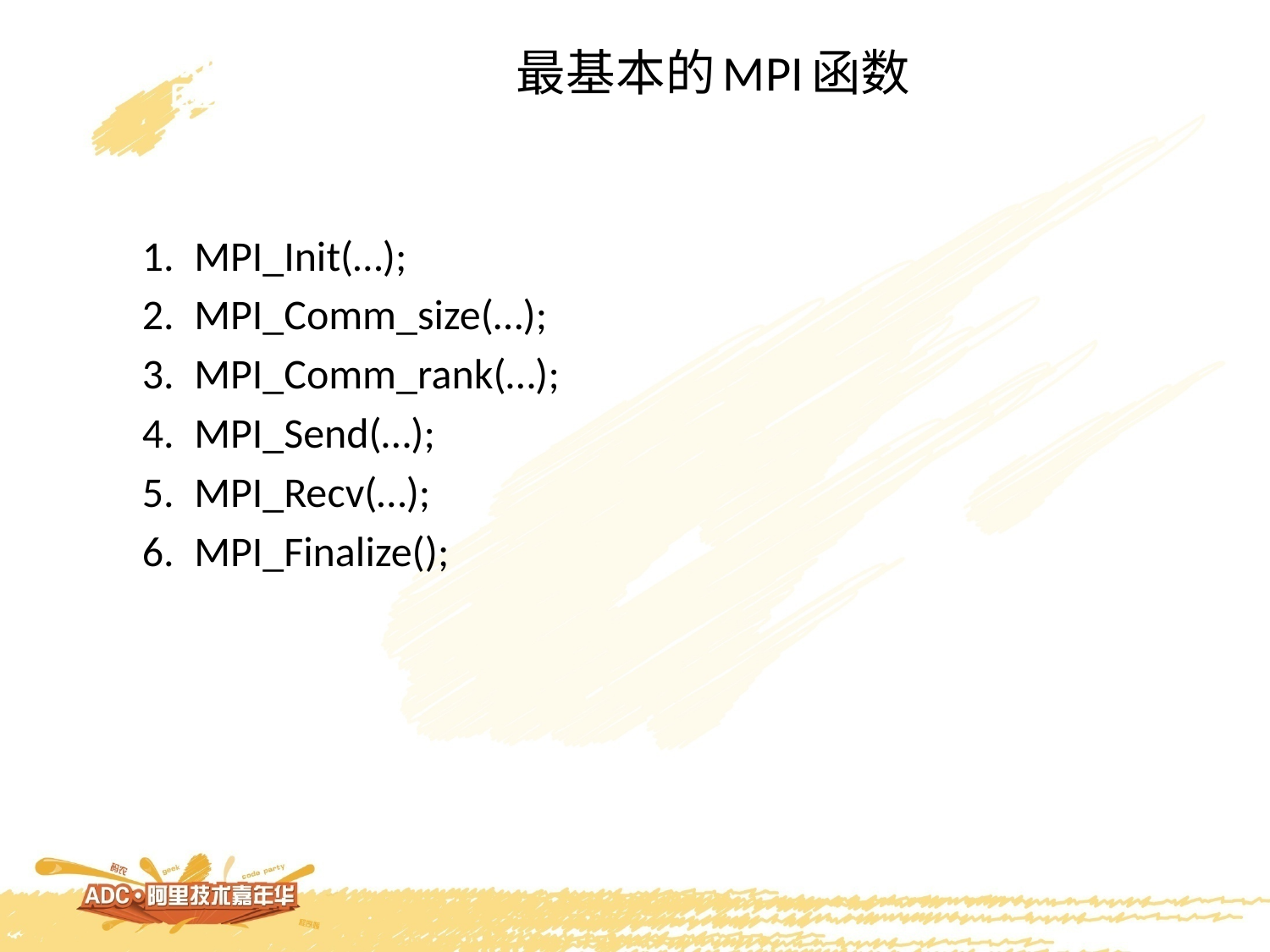

# 最基本的MPI函数
MPI_Init(…);
MPI_Comm_size(…);
MPI_Comm_rank(…);
MPI_Send(…);
MPI_Recv(…);
MPI_Finalize();